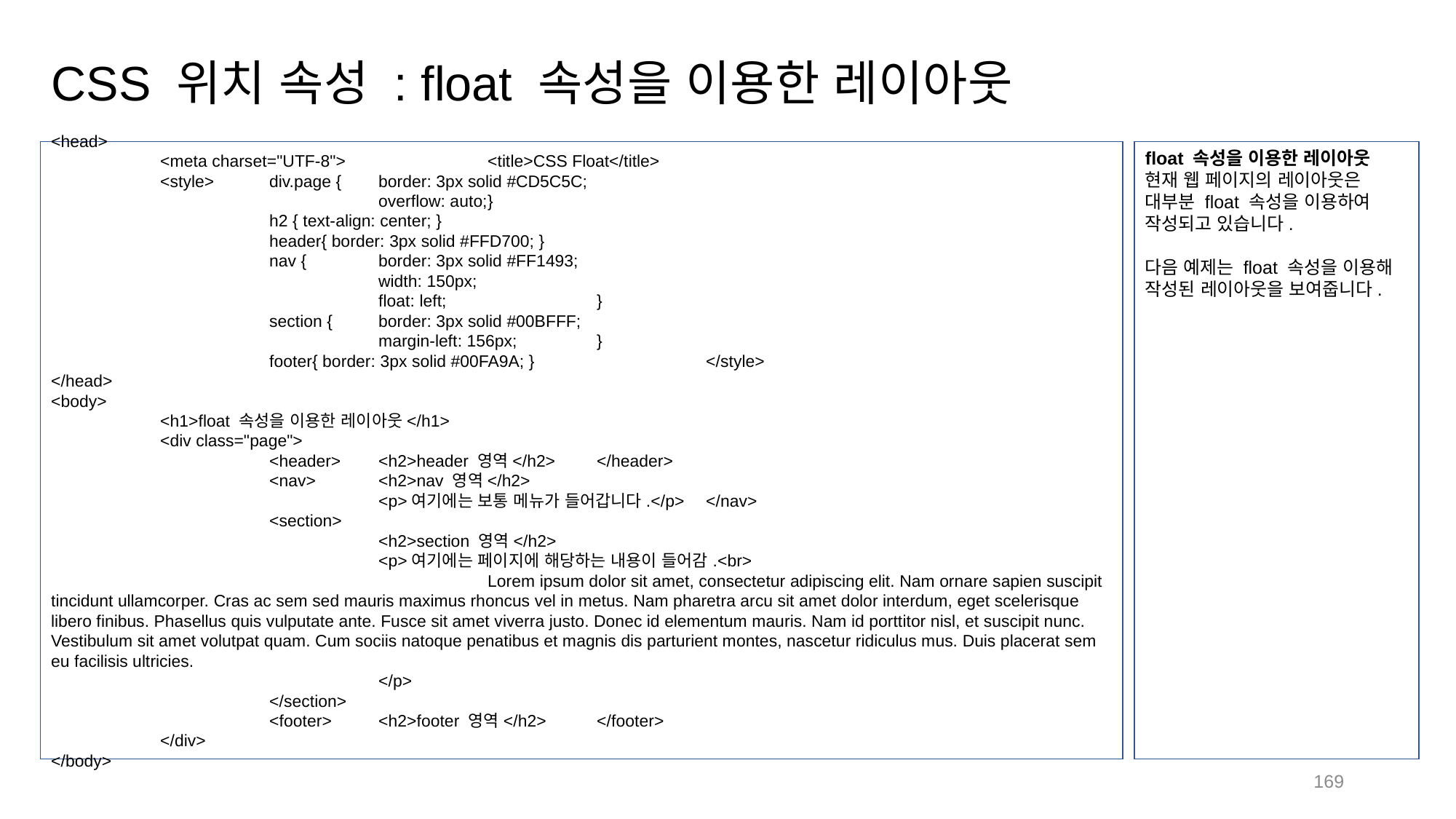

# CSS 위치 속성 : float 속성을 이용한 레이아웃
<head>
	<meta charset="UTF-8">		<title>CSS Float</title>
	<style>	div.page {	border: 3px solid #CD5C5C;
			overflow: auto;	}
		h2 { text-align: center; }
		header{ border: 3px solid #FFD700; }
		nav {	border: 3px solid #FF1493;
			width: 150px;
			float: left;		}
		section {	border: 3px solid #00BFFF;
			margin-left: 156px;	}
		footer{ border: 3px solid #00FA9A; } 		</style>
</head>
<body>
	<h1>float 속성을 이용한 레이아웃</h1>
	<div class="page">
		<header>	<h2>header 영역</h2>	</header>
		<nav>	<h2>nav 영역</h2>
			<p>여기에는 보통 메뉴가 들어갑니다.</p>	</nav>
		<section>
			<h2>section 영역</h2>
			<p>여기에는 페이지에 해당하는 내용이 들어감.<br>
				Lorem ipsum dolor sit amet, consectetur adipiscing elit. Nam ornare sapien suscipit tincidunt ullamcorper. Cras ac sem sed mauris maximus rhoncus vel in metus. Nam pharetra arcu sit amet dolor interdum, eget scelerisque libero finibus. Phasellus quis vulputate ante. Fusce sit amet viverra justo. Donec id elementum mauris. Nam id porttitor nisl, et suscipit nunc. Vestibulum sit amet volutpat quam. Cum sociis natoque penatibus et magnis dis parturient montes, nascetur ridiculus mus. Duis placerat sem eu facilisis ultricies.
			</p>
		</section>
		<footer>	<h2>footer 영역</h2> 	</footer>
	</div>
</body>
float 속성을 이용한 레이아웃
현재 웹 페이지의 레이아웃은 대부분 float 속성을 이용하여 작성되고 있습니다.

다음 예제는 float 속성을 이용해 작성된 레이아웃을 보여줍니다.
169